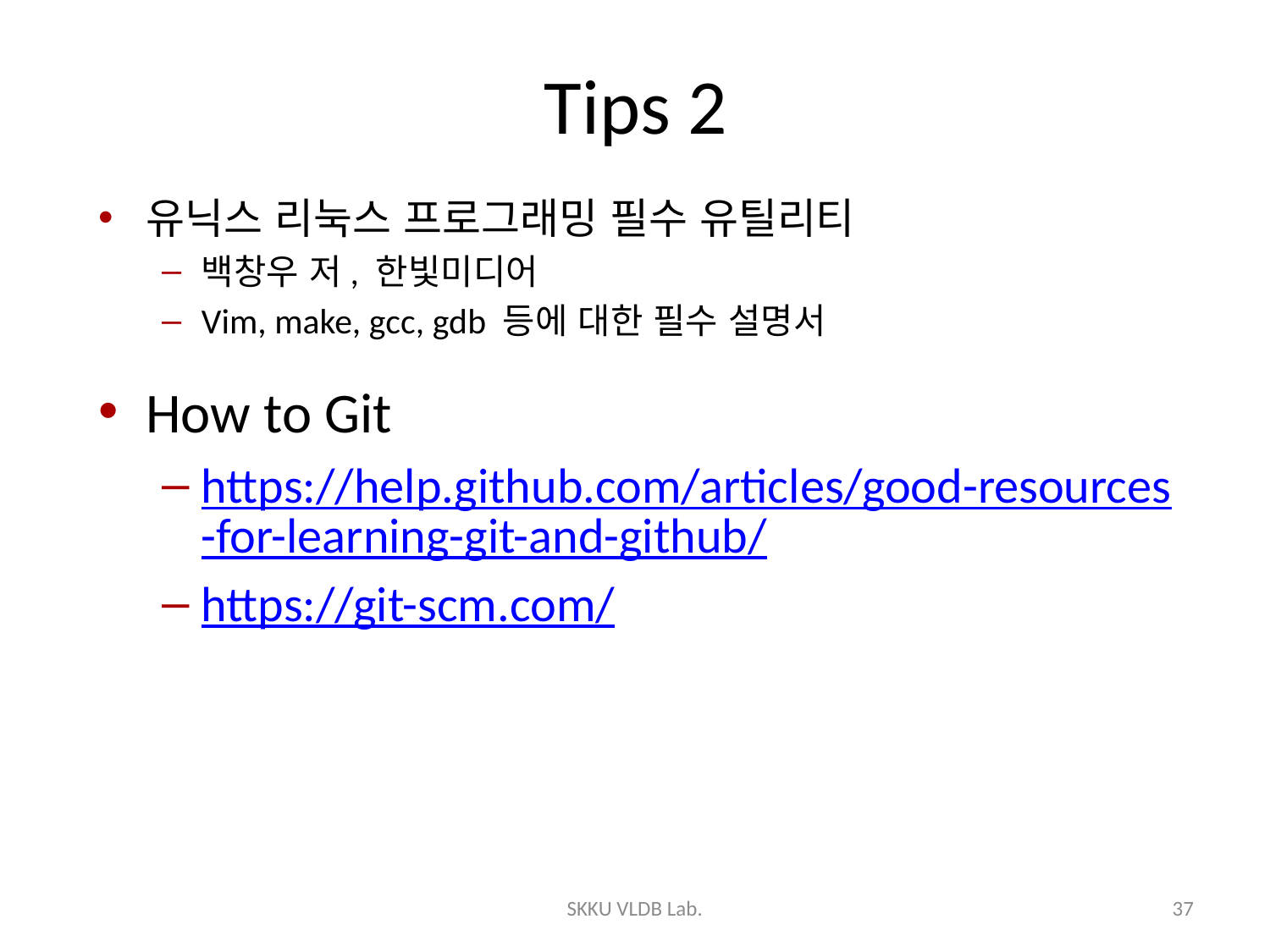

# Tips 2
유닉스 리눅스 프로그래밍 필수 유틸리티
백창우 저, 한빛미디어
Vim, make, gcc, gdb 등에 대한 필수 설명서
How to Git
https://help.github.com/articles/good-resources-for-learning-git-and-github/
https://git-scm.com/
SKKU VLDB Lab.
37